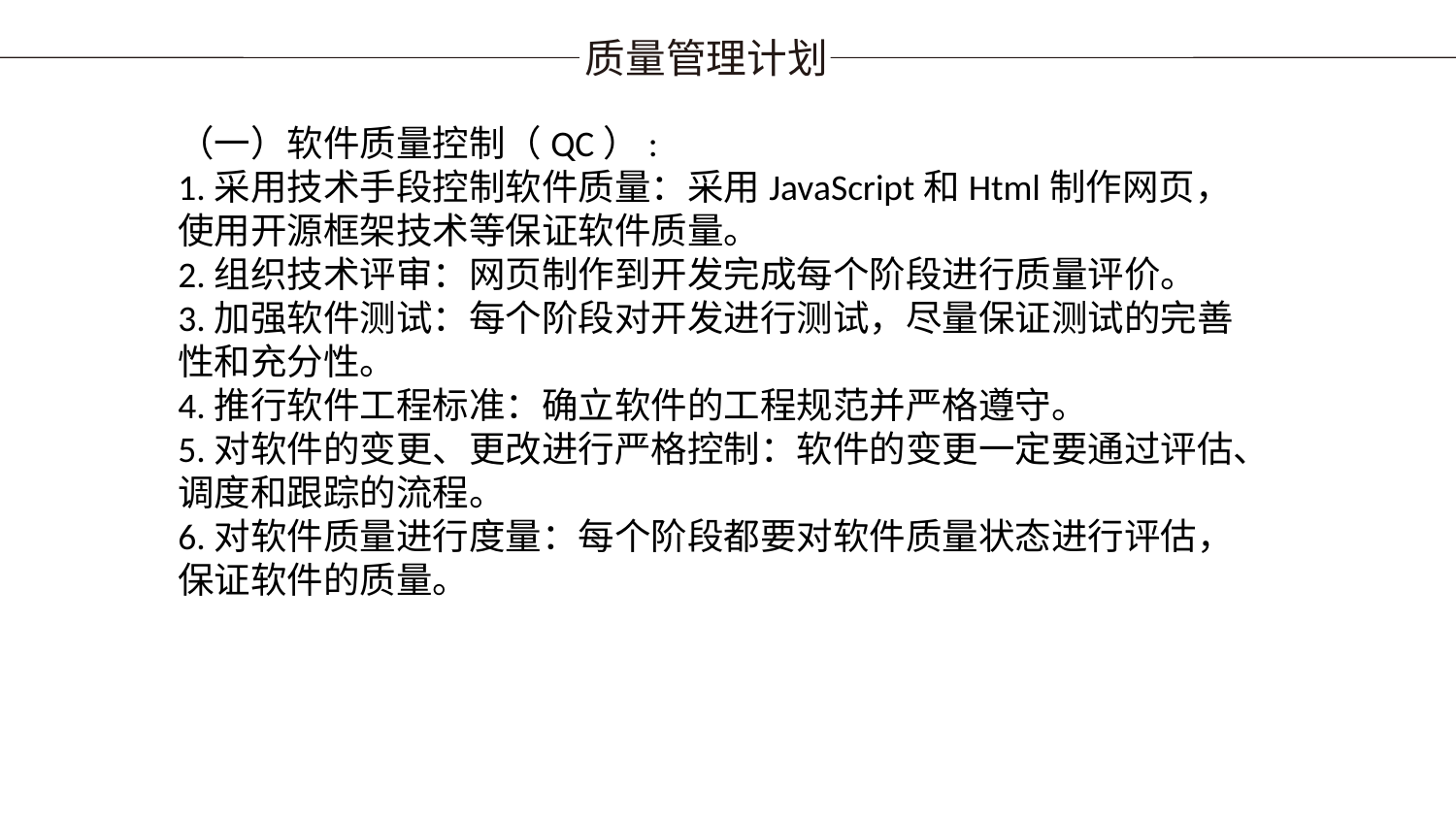

质量管理计划

（一）软件质量控制（QC）:
1.采用技术手段控制软件质量：采用JavaScript和Html制作网页，使用开源框架技术等保证软件质量。
2.组织技术评审：网页制作到开发完成每个阶段进行质量评价。
3.加强软件测试：每个阶段对开发进行测试，尽量保证测试的完善性和充分性。
4.推行软件工程标准：确立软件的工程规范并严格遵守。
5.对软件的变更、更改进行严格控制：软件的变更一定要通过评估、调度和跟踪的流程。
6.对软件质量进行度量：每个阶段都要对软件质量状态进行评估，保证软件的质量。